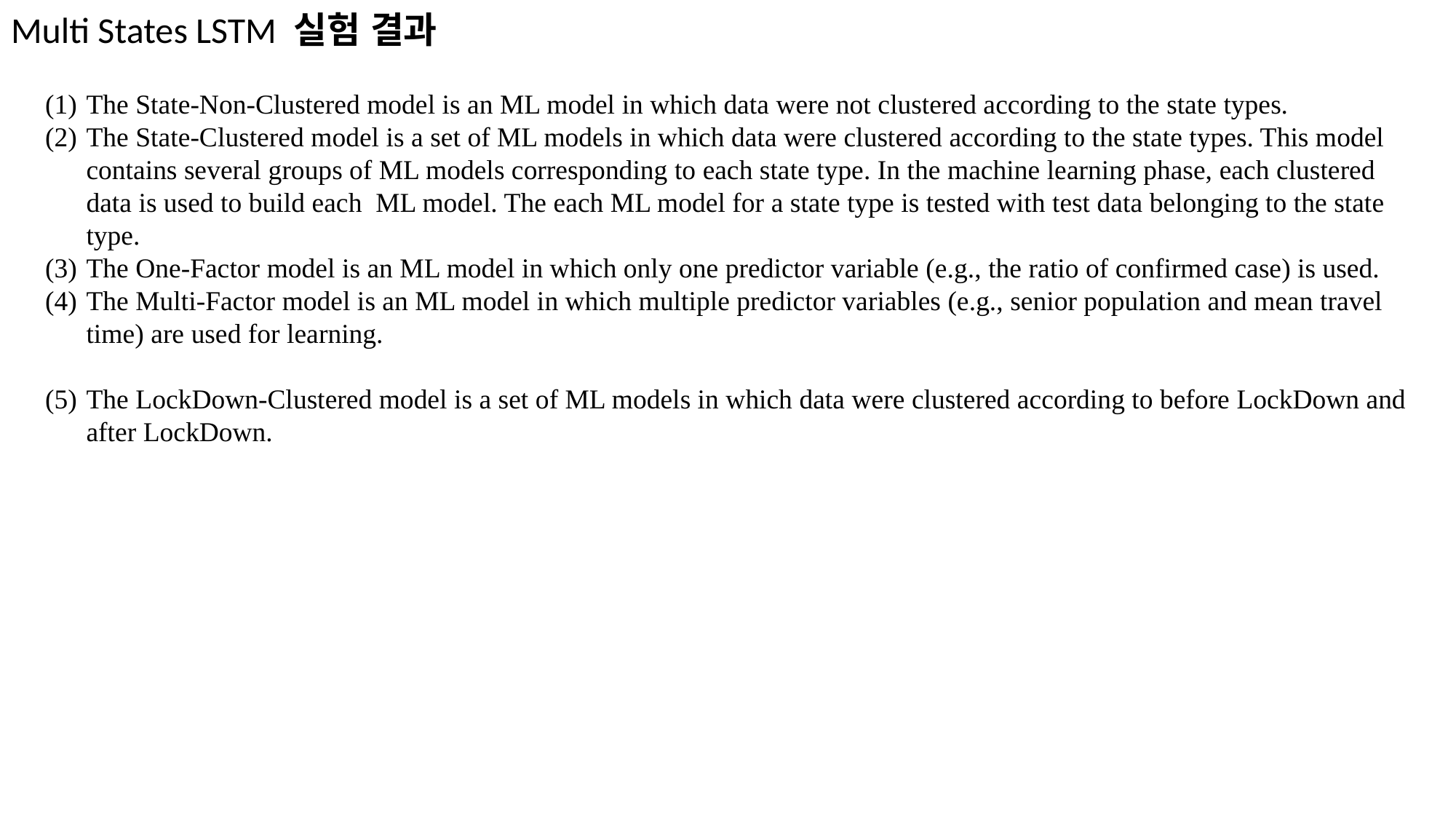

# Multi States LSTM 실험 결과
The State-Non-Clustered model is an ML model in which data were not clustered according to the state types.
The State-Clustered model is a set of ML models in which data were clustered according to the state types. This model contains several groups of ML models corresponding to each state type. In the machine learning phase, each clustered data is used to build each  ML model. The each ML model for a state type is tested with test data belonging to the state type.
The One-Factor model is an ML model in which only one predictor variable (e.g., the ratio of confirmed case) is used.
The Multi-Factor model is an ML model in which multiple predictor variables (e.g., senior population and mean travel time) are used for learning.

The LockDown-Clustered model is a set of ML models in which data were clustered according to before LockDown and after LockDown.